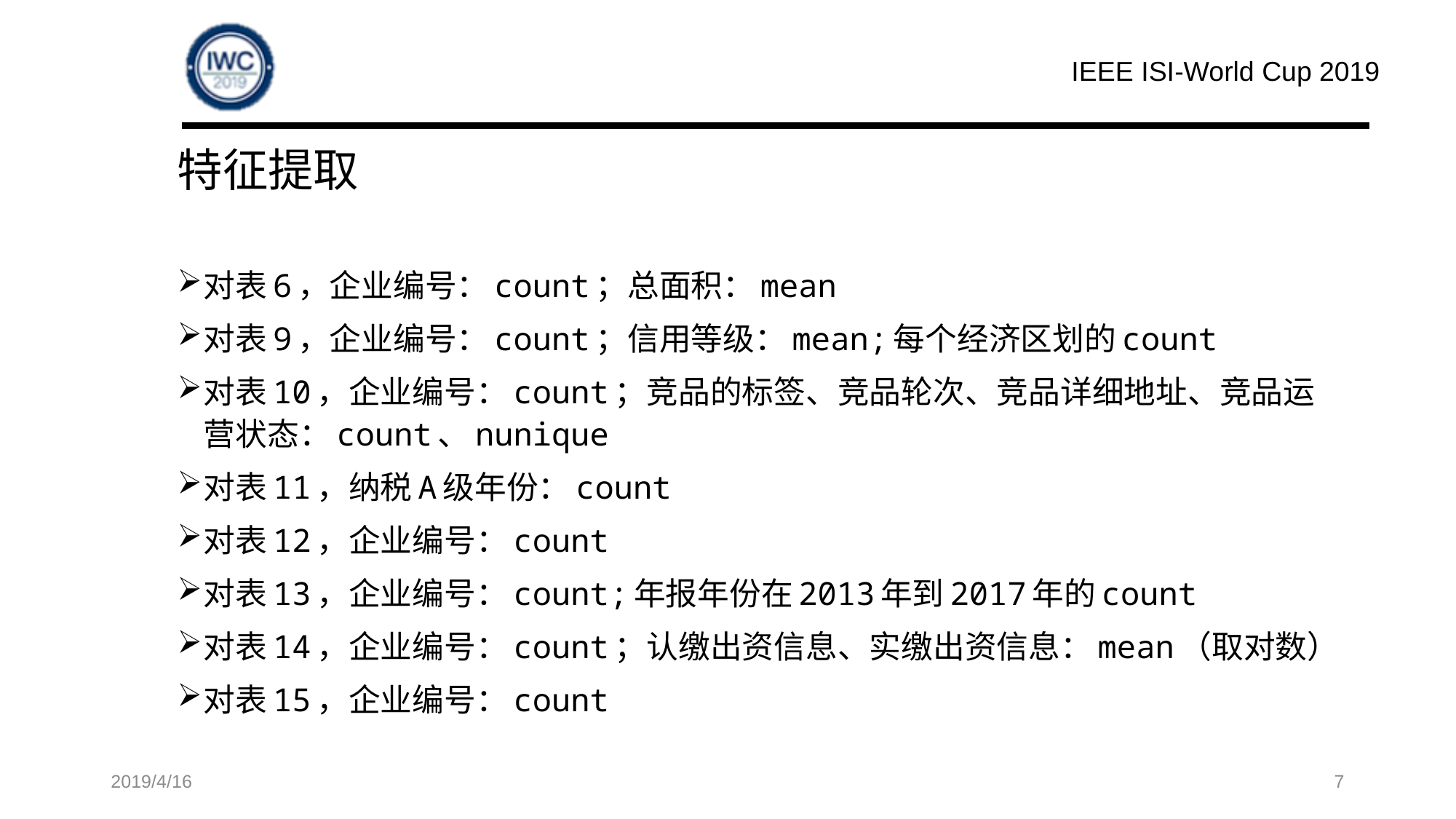

# 特征提取
对表6，企业编号：count；总面积：mean
对表9，企业编号：count；信用等级：mean;每个经济区划的count
对表10，企业编号：count；竞品的标签、竞品轮次、竞品详细地址、竞品运营状态：count、nunique
对表11，纳税A级年份：count
对表12，企业编号：count
对表13，企业编号：count;年报年份在2013年到2017年的count
对表14，企业编号：count；认缴出资信息、实缴出资信息：mean（取对数）
对表15，企业编号：count

2019/4/16
7